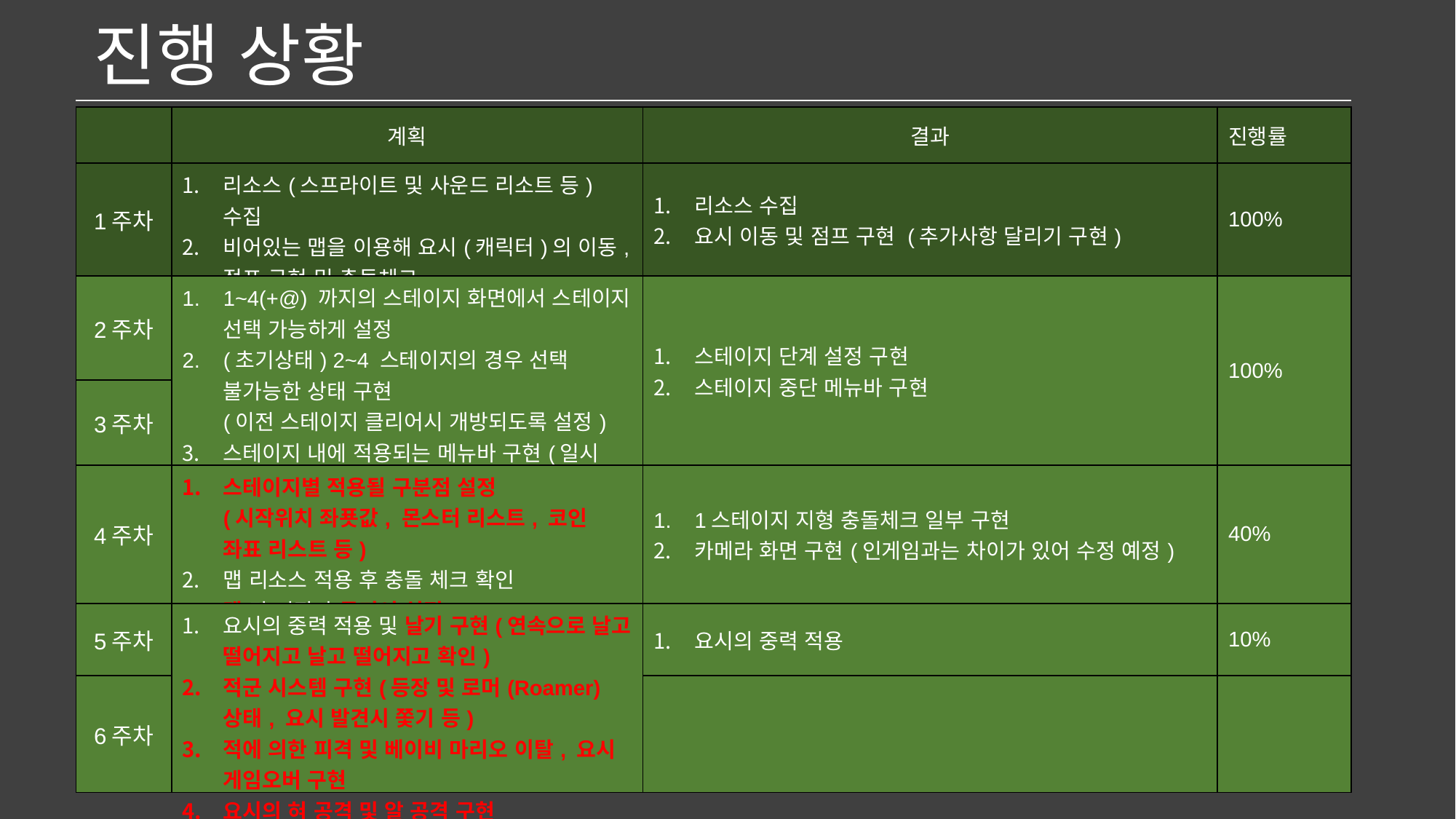

*
진행 상황
|  | 계획 | 결과 | 진행률 |
| --- | --- | --- | --- |
| 1주차 | 리소스(스프라이트 및 사운드 리소트 등) 수집 비어있는 맵을 이용해 요시(캐릭터)의 이동, 점프 구현 및 충돌체크 | 리소스 수집 요시 이동 및 점프 구현 (추가사항 달리기 구현) | 100% |
| 2주차 | 1~4(+@) 까지의 스테이지 화면에서 스테이지 선택 가능하게 설정 (초기상태) 2~4 스테이지의 경우 선택 불가능한 상태 구현 (이전 스테이지 클리어시 개방되도록 설정) 스테이지 내에 적용되는 메뉴바 구현(일시 정지 및 메인 화면으로 나가기) | 스테이지 단계 설정 구현 스테이지 중단 메뉴바 구현 | 100% |
| 3주차 |  |  |  |
| 4주차 | 스테이지별 적용될 구분점 설정 (시작위치 좌푯값, 몬스터 리스트, 코인 좌표 리스트 등) 맵 리소스 적용 후 충돌 체크 확인 맵 간 시작과 클리어 설정 | 1스테이지 지형 충돌체크 일부 구현 카메라 화면 구현(인게임과는 차이가 있어 수정 예정) | 40% |
| 5주차 | 요시의 중력 적용 및 날기 구현(연속으로 날고 떨어지고 날고 떨어지고 확인) 적군 시스템 구현(등장 및 로머(Roamer)상태, 요시 발견시 쫓기 등) 적에 의한 피격 및 베이비 마리오 이탈, 요시 게임오버 구현 요시의 혀 공격 및 알 공격 구현 | 요시의 중력 적용 | 10% |
| 6주차 | 적군 시스템 구현(등장 및 로머(Roamer)상태, 요시 발견시 쫓기 등) 적에 의한 피격 및 베이비 마리오 이탈, 요시 게임오버 구현 요시의 혀 공격 및 알 공격 구현 |  |  |